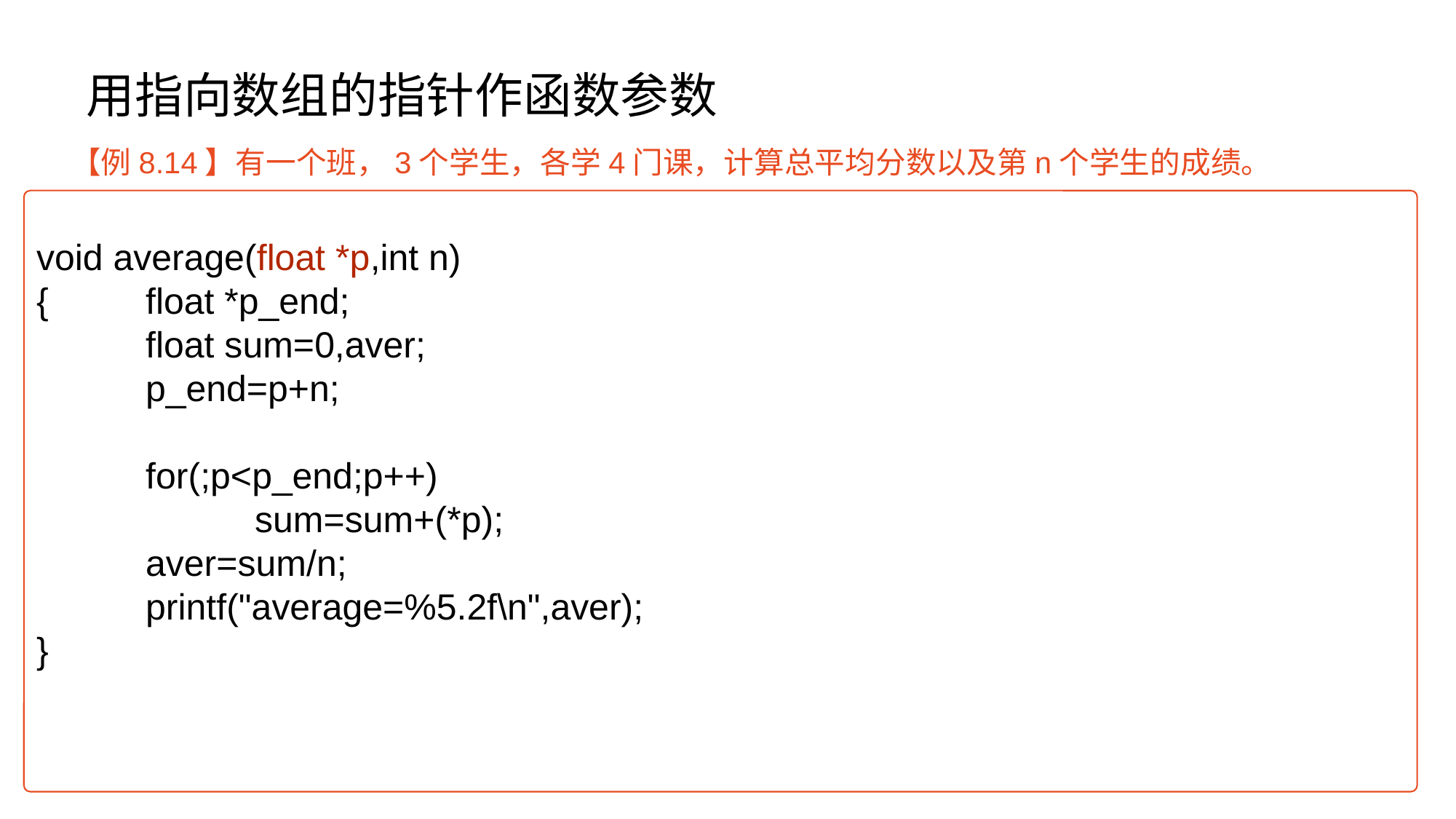

# 用指向数组的指针作函数参数
【例8.14】有一个班，3个学生，各学4门课，计算总平均分数以及第n个学生的成绩。

void average(float *p,int n)
{	float *p_end;
	float sum=0,aver;
	p_end=p+n;

	for(;p<p_end;p++)
		sum=sum+(*p);
	aver=sum/n;
	printf("average=%5.2f\n",aver);
}